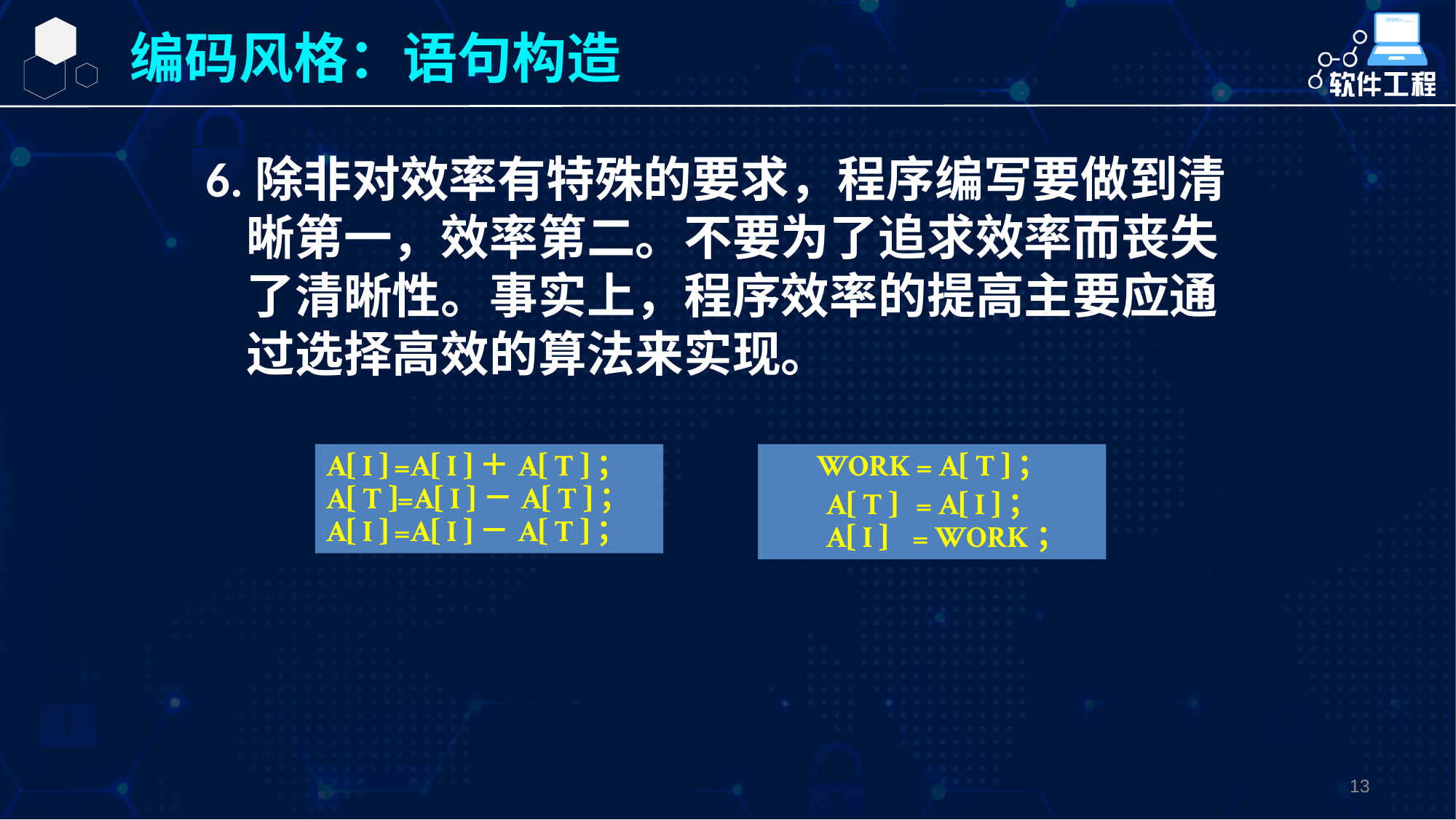

编码风格：语句构造
6.除非对效率有特殊的要求，程序编写要做到清晰第一，效率第二。不要为了追求效率而丧失了清晰性。事实上，程序效率的提高主要应通过选择高效的算法来实现。

A[ I ] =A[ I ]＋A[ T ]；A[ T ]=A[ I ]－A[ T ]；A[ I ] =A[ I ]－A[ T ]；
WORK = A[ T ]；
A[ T ]   = A[ I ]；
   A[ I ]    = WORK；
13